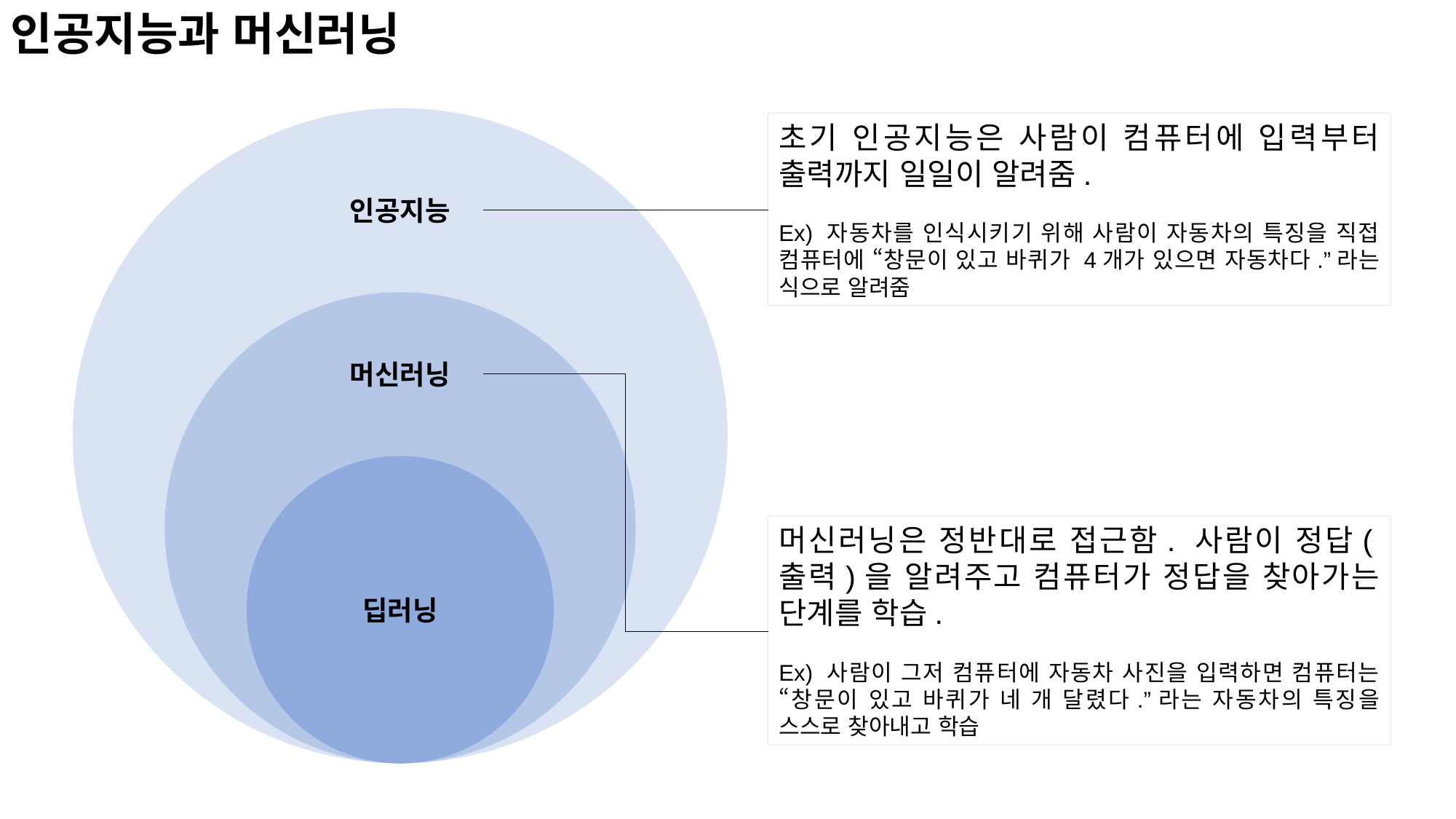

인공지능과 머신러닝

초기 인공지능은 사람이 컴퓨터에 입력부터 출력까지 일일이 알려줌.

Ex) 자동차를 인식시키기 위해 사람이 자동차의 특징을 직접 컴퓨터에 “창문이 있고 바퀴가 4개가 있으면 자동차다.”라는 식으로 알려줌
인공지능

머신러닝

머신러닝은 정반대로 접근함. 사람이 정답(출력)을 알려주고 컴퓨터가 정답을 찾아가는 단계를 학습.

Ex) 사람이 그저 컴퓨터에 자동차 사진을 입력하면 컴퓨터는 “창문이 있고 바퀴가 네 개 달렸다.”라는 자동차의 특징을 스스로 찾아내고 학습
딥러닝